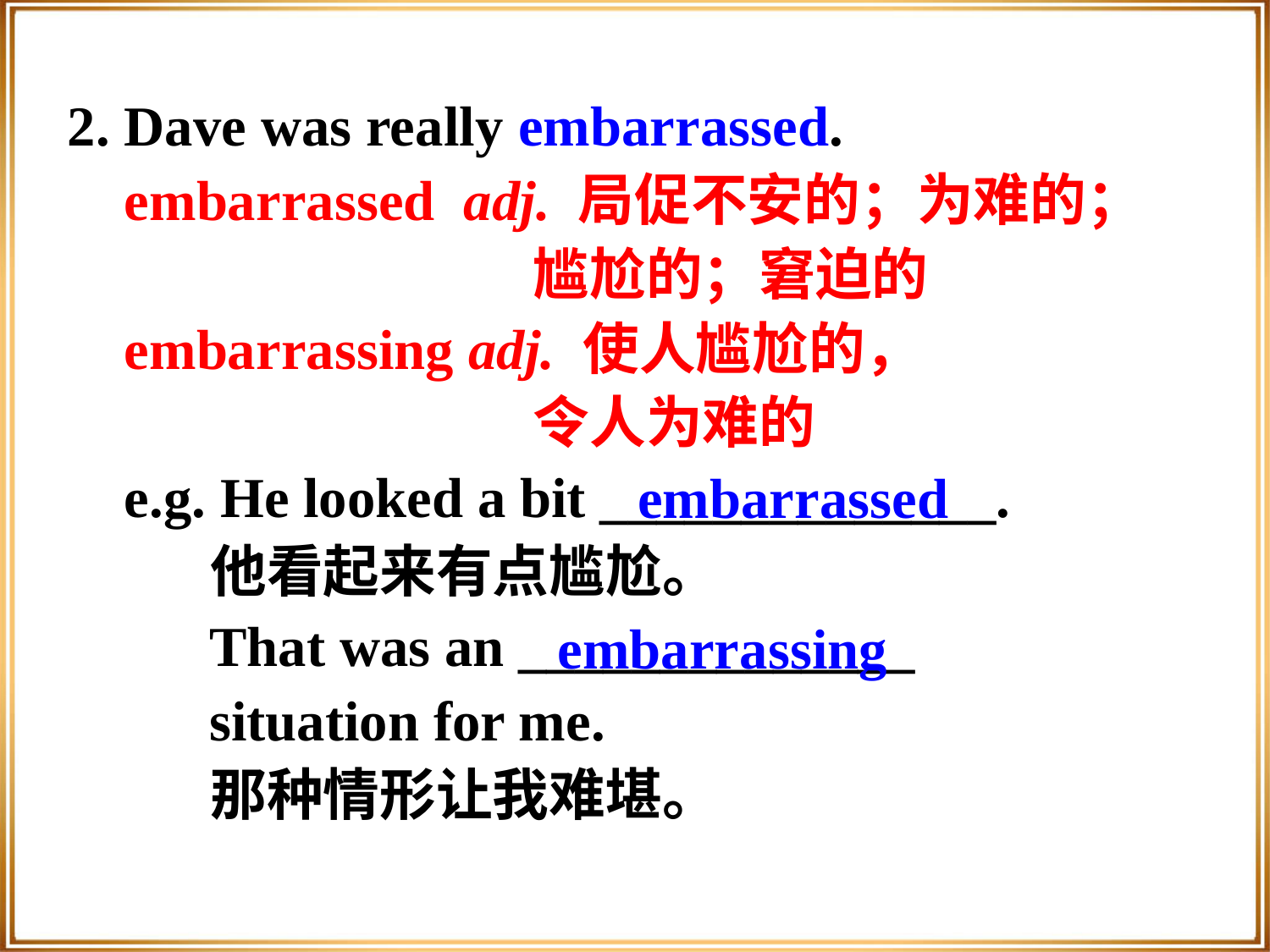

2. Dave was really embarrassed.
    embarrassed  adj. 局促不安的；为难的；
                                   尴尬的；窘迫的
    embarrassing adj. 使人尴尬的，
                                   令人为难的
    e.g. He looked a bit ______________.
          他看起来有点尴尬。
          That was an ______________
          situation for me.
          那种情形让我难堪。
embarrassed
embarrassing